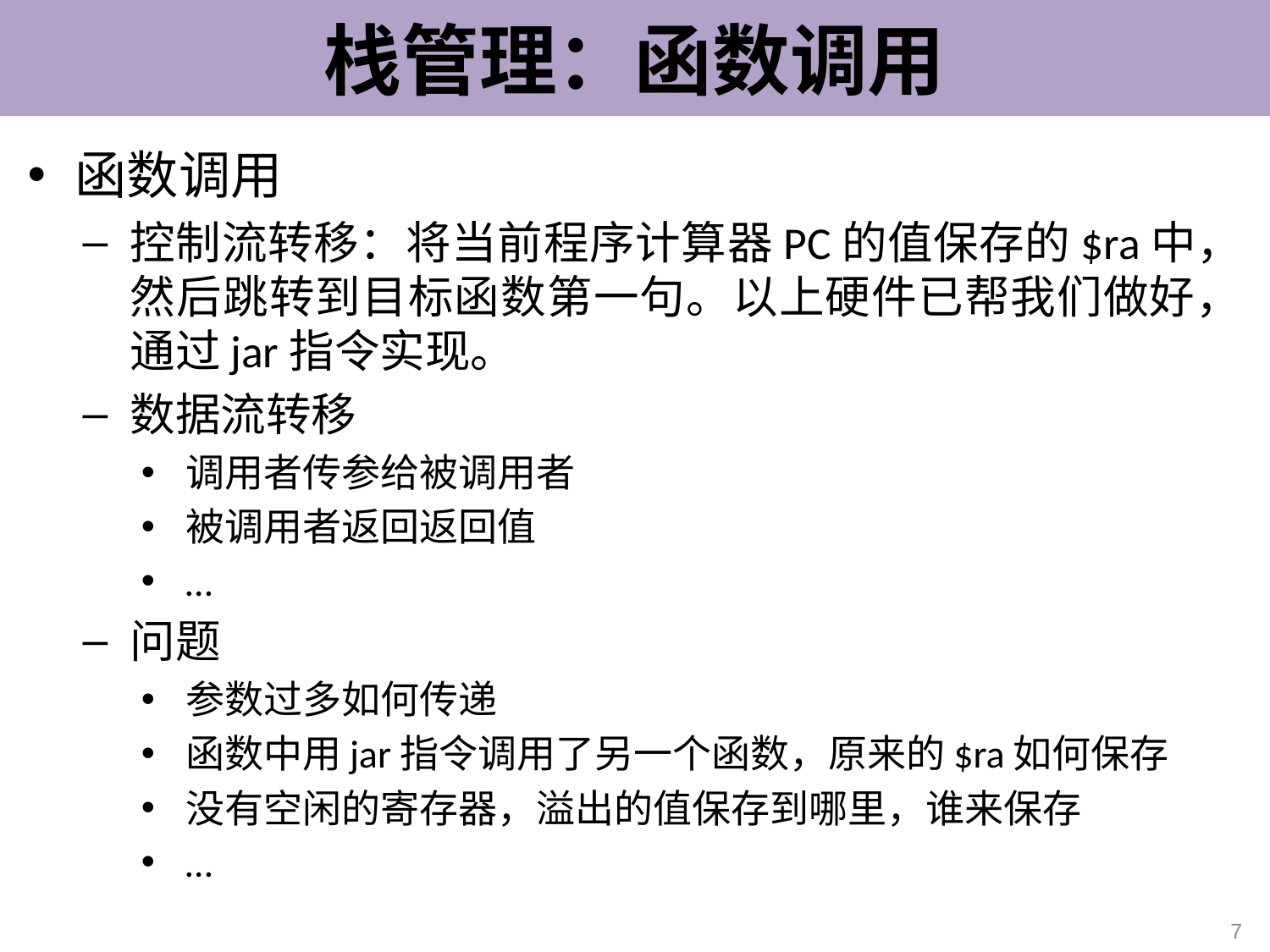

# 栈管理：函数调用
函数调用
控制流转移：将当前程序计算器PC的值保存的$ra中，然后跳转到目标函数第一句。以上硬件已帮我们做好，通过jar指令实现。
数据流转移
调用者传参给被调用者
被调用者返回返回值
…
问题
参数过多如何传递
函数中用jar指令调用了另一个函数，原来的$ra如何保存
没有空闲的寄存器，溢出的值保存到哪里，谁来保存
…
7